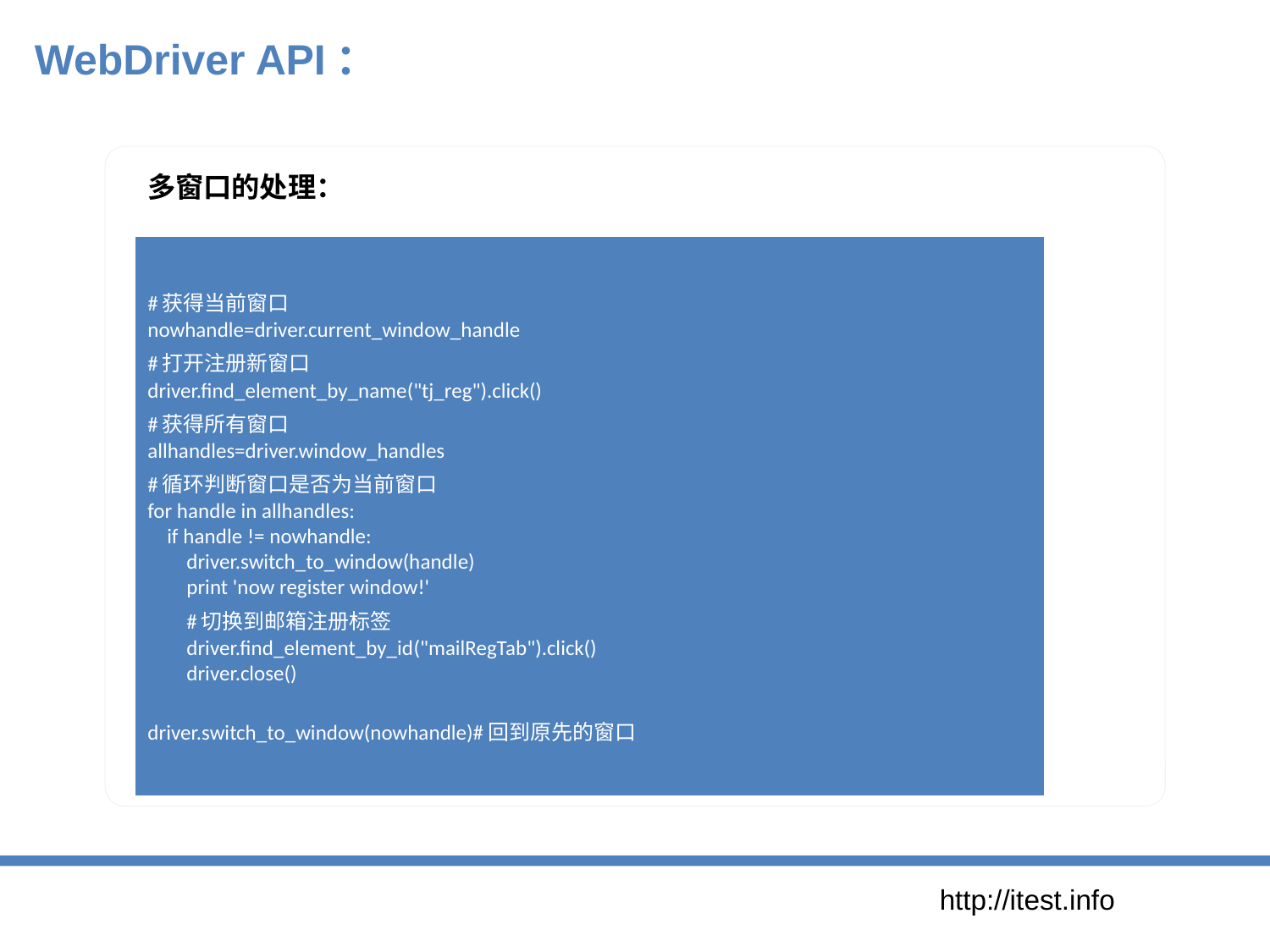

WebDriver API：

多窗口的处理：

| #获得当前窗口 nowhandle=driver.current\_window\_handle #打开注册新窗口 driver.find\_element\_by\_name("tj\_reg").click() #获得所有窗口 allhandles=driver.window\_handles #循环判断窗口是否为当前窗口 for handle in allhandles: if handle != nowhandle: driver.switch\_to\_window(handle) print 'now register window!' #切换到邮箱注册标签 driver.find\_element\_by\_id("mailRegTab").click() driver.close() driver.switch\_to\_window(nowhandle)#回到原先的窗口 |
| --- |

http://itest.info